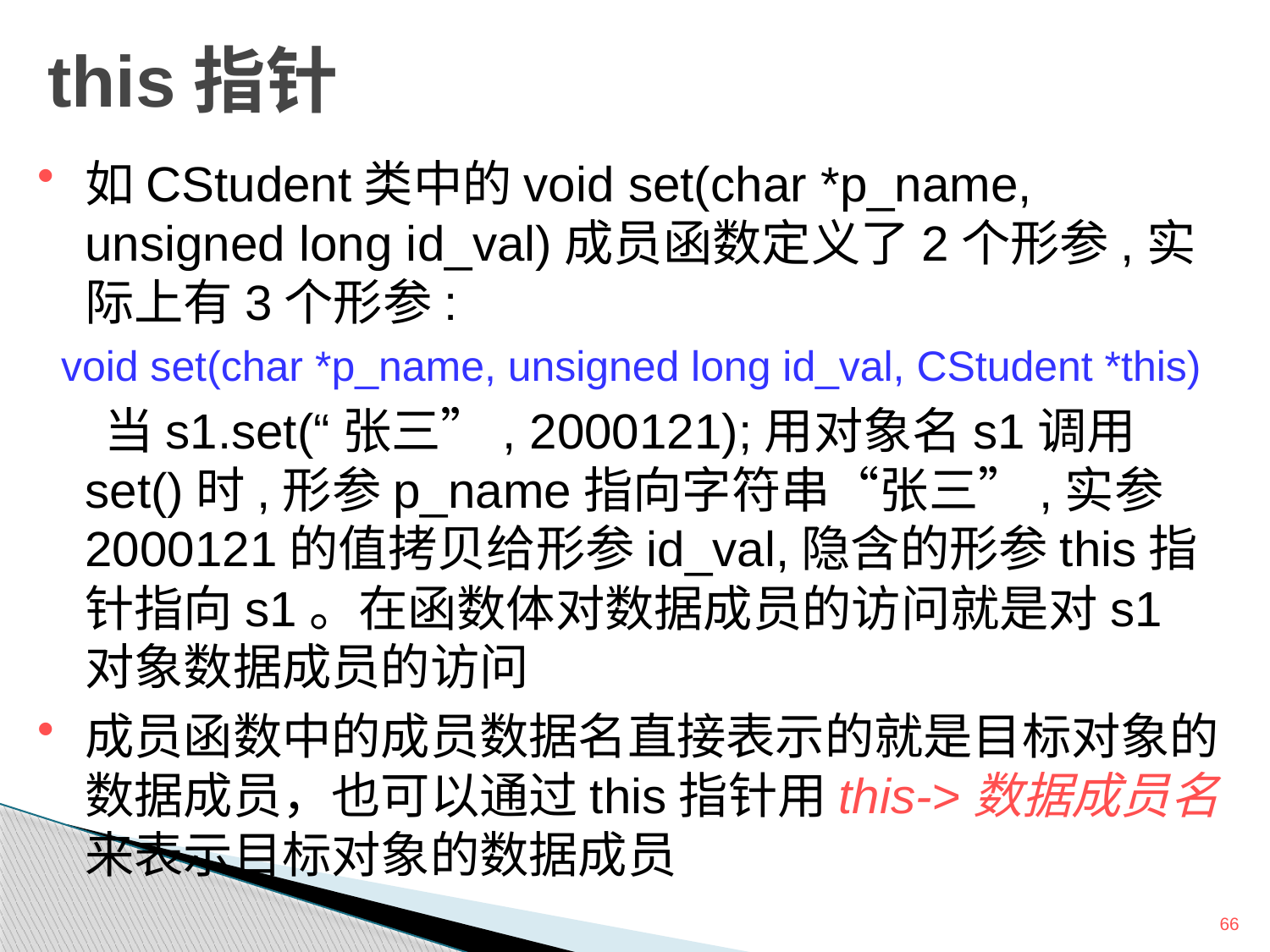

# this指针
如CStudent类中的void set(char *p_name, unsigned long id_val)成员函数定义了2个形参,实际上有3个形参:
  void set(char *p_name, unsigned long id_val, CStudent *this)
     当s1.set(“张三”, 2000121);用对象名s1调用set()时,形参p_name指向字符串“张三”,实参2000121的值拷贝给形参id_val,隐含的形参this指针指向s1。在函数体对数据成员的访问就是对s1对象数据成员的访问
成员函数中的成员数据名直接表示的就是目标对象的数据成员，也可以通过this指针用this->数据成员名来表示目标对象的数据成员
66